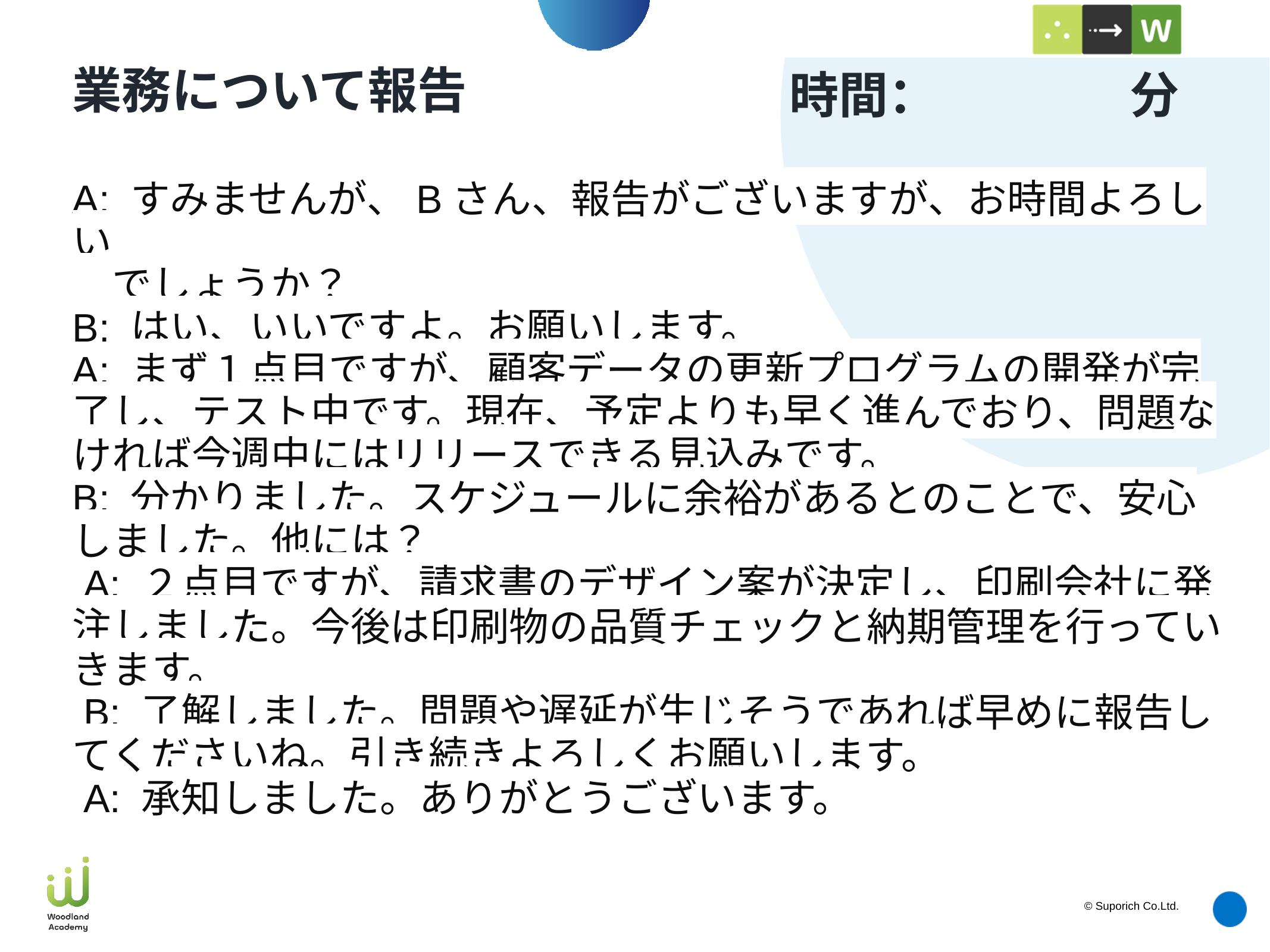

# 業務について報告
A: すみませんが、Bさん、報告がございますが、お時間よろしい
　でしょうか？
B: はい、いいですよ。お願いします。
A: まず１点目ですが、顧客データの更新プログラムの開発が完了し、テスト中です。現在、予定よりも早く進んでおり、問題なければ今週中にはリリースできる見込みです。
B: 分かりました。スケジュールに余裕があるとのことで、安心しました。他には？
 A: ２点目ですが、請求書のデザイン案が決定し、印刷会社に発注しました。今後は印刷物の品質チェックと納期管理を行っていきます。
 B: 了解しました。問題や遅延が生じそうであれば早めに報告してくださいね。引き続きよろしくお願いします。
 A: 承知しました。ありがとうございます。